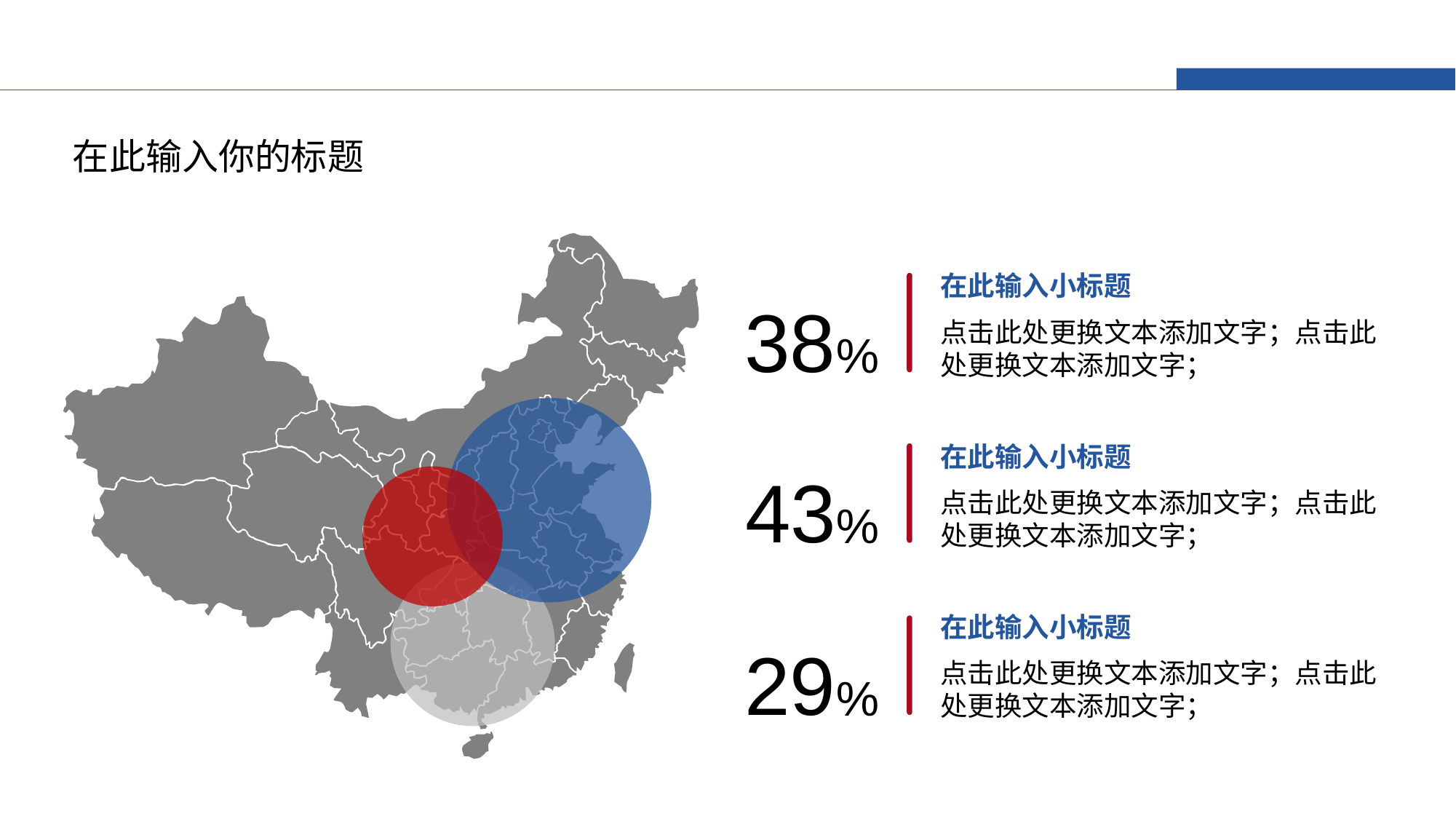

在此输入你的标题

在此输入小标题
点击此处更换文本添加文字；点击此处更换文本添加文字；

38
%

在此输入小标题
点击此处更换文本添加文字；点击此处更换文本添加文字；

43
%

在此输入小标题
点击此处更换文本添加文字；点击此处更换文本添加文字；

29
%